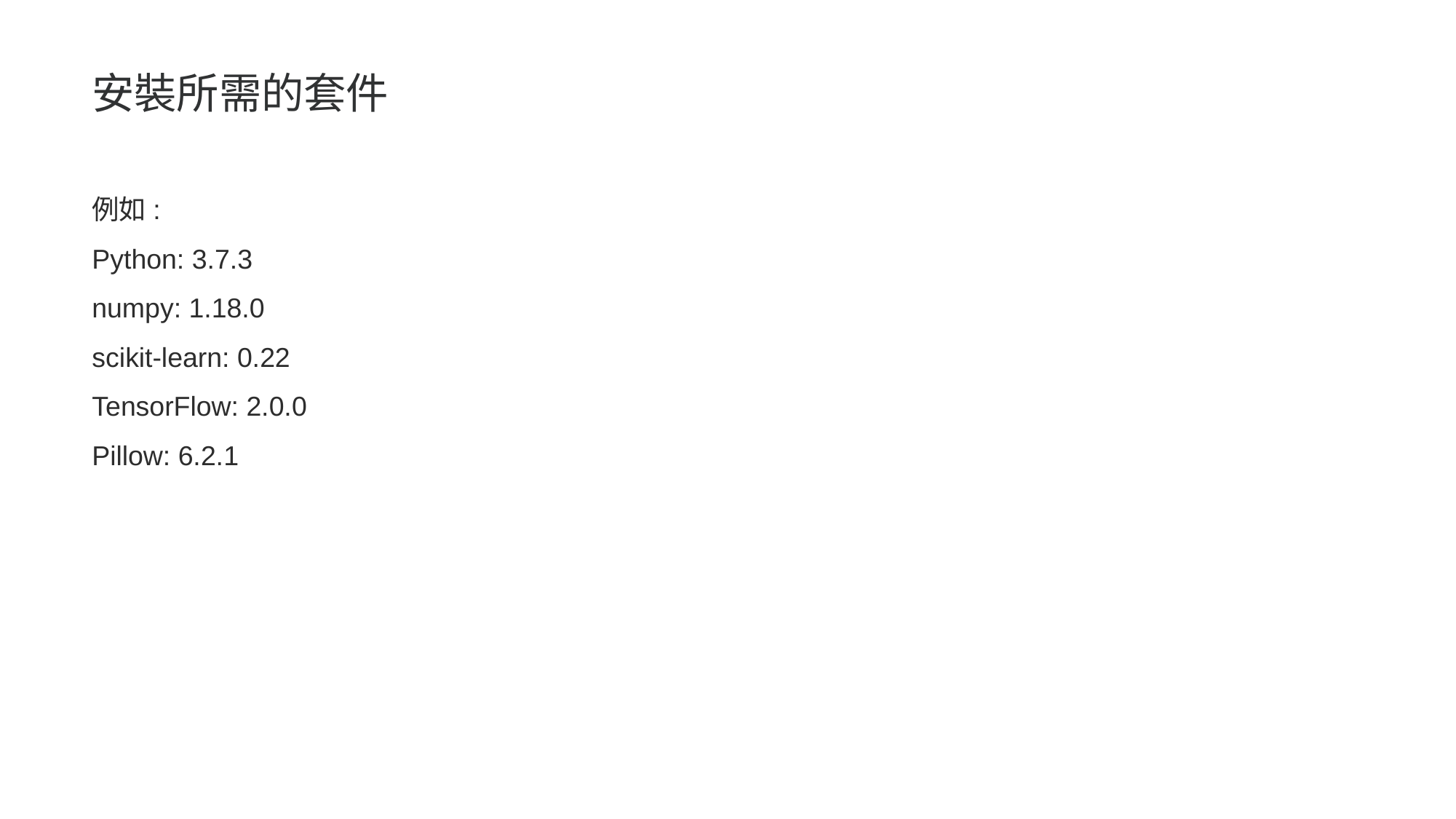

安裝所需的套件
例如:
Python: 3.7.3
numpy: 1.18.0
scikit-learn: 0.22
TensorFlow: 2.0.0
Pillow: 6.2.1